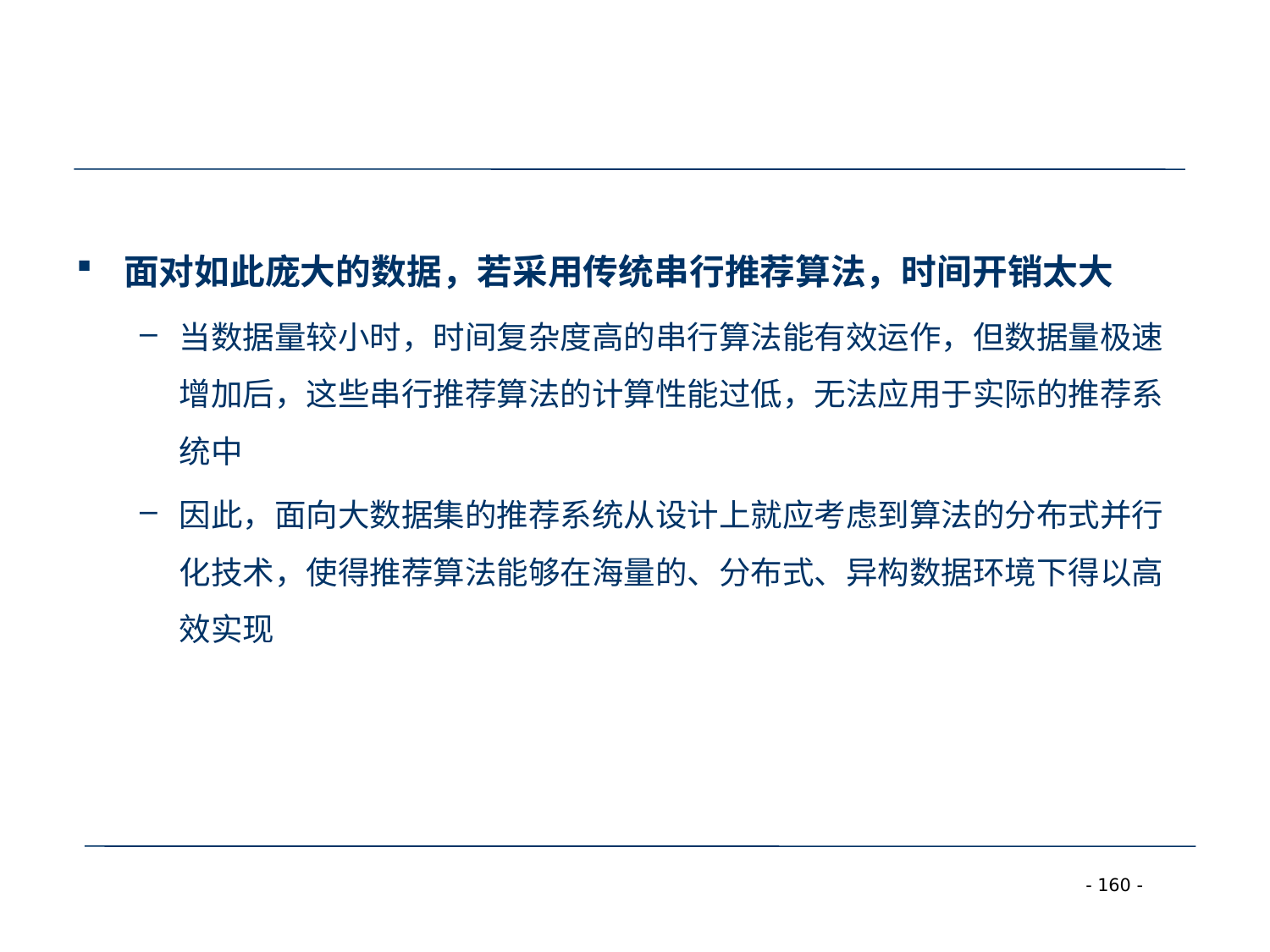

#
面对如此庞大的数据，若采用传统串行推荐算法，时间开销太大
当数据量较小时，时间复杂度高的串行算法能有效运作，但数据量极速增加后，这些串行推荐算法的计算性能过低，无法应用于实际的推荐系统中
因此，面向大数据集的推荐系统从设计上就应考虑到算法的分布式并行化技术，使得推荐算法能够在海量的、分布式、异构数据环境下得以高效实现